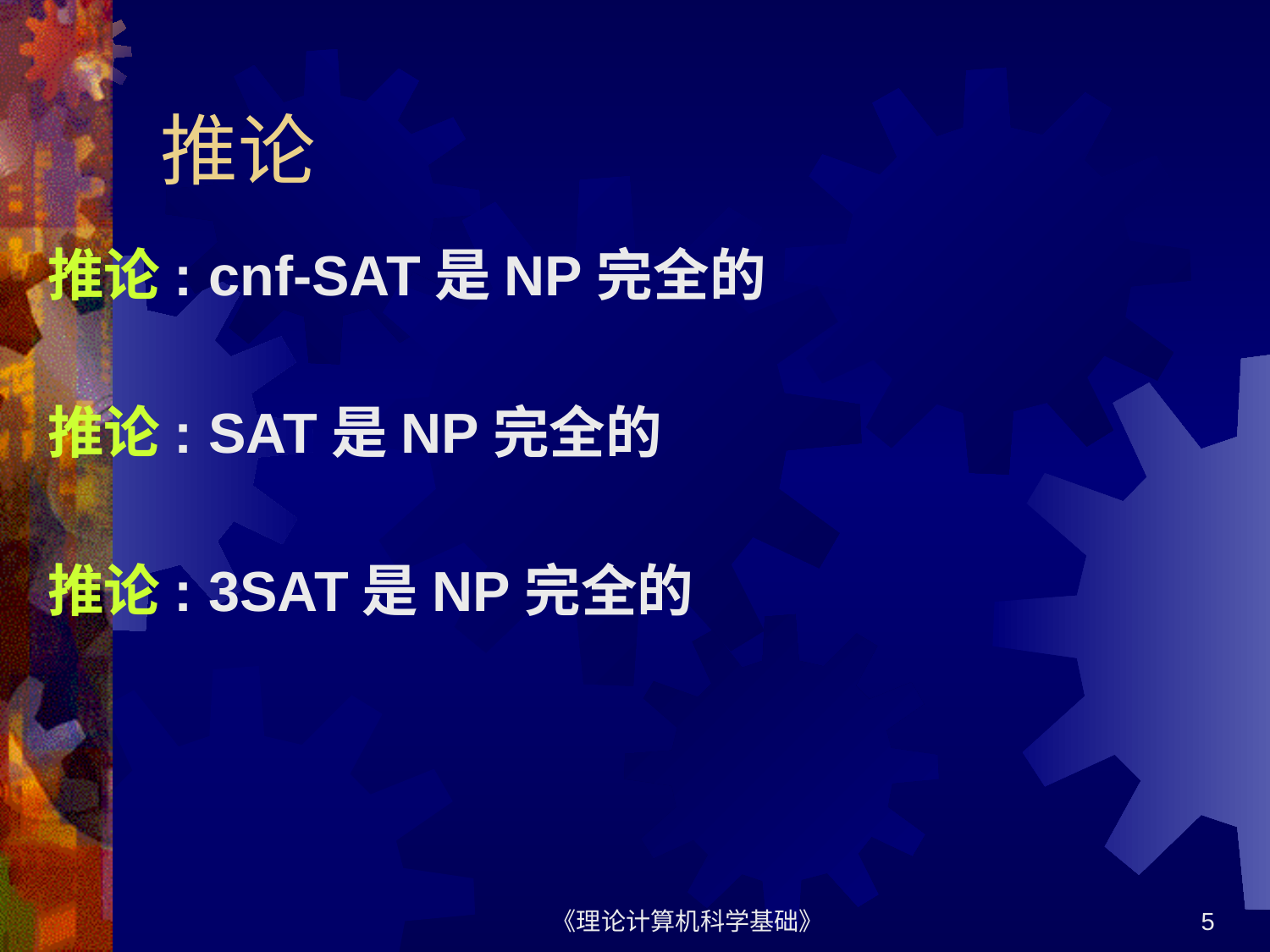

# 推论
推论: cnf-SAT是NP完全的

推论: SAT是NP完全的

推论: 3SAT是NP完全的
《理论计算机科学基础》
5